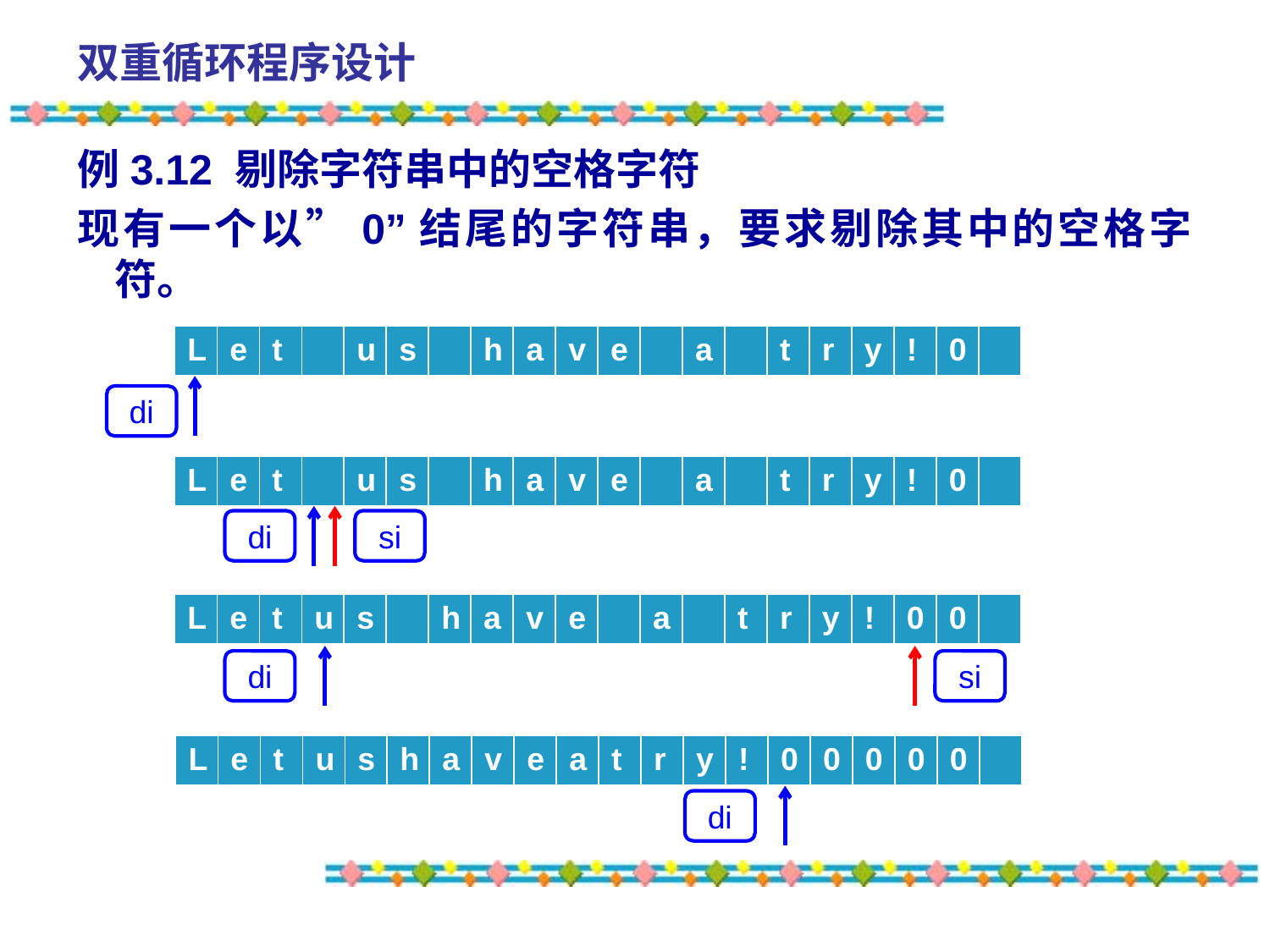

# 双重循环程序设计
例3.12 剔除字符串中的空格字符
现有一个以”0”结尾的字符串，要求剔除其中的空格字符。
| L | e | t |  | u | s |  | h | a | v | e |  | a |  | t | r | y | ! | 0 |  |
| --- | --- | --- | --- | --- | --- | --- | --- | --- | --- | --- | --- | --- | --- | --- | --- | --- | --- | --- | --- |
di
| L | e | t |  | u | s |  | h | a | v | e |  | a |  | t | r | y | ! | 0 |  |
| --- | --- | --- | --- | --- | --- | --- | --- | --- | --- | --- | --- | --- | --- | --- | --- | --- | --- | --- | --- |
di
si
| L | e | t | u | s |  | h | a | v | e |  | a |  | t | r | y | ! | 0 | 0 |  |
| --- | --- | --- | --- | --- | --- | --- | --- | --- | --- | --- | --- | --- | --- | --- | --- | --- | --- | --- | --- |
di
si
| L | e | t | u | s | h | a | v | e | a | t | r | y | ! | 0 | 0 | 0 | 0 | 0 |  |
| --- | --- | --- | --- | --- | --- | --- | --- | --- | --- | --- | --- | --- | --- | --- | --- | --- | --- | --- | --- |
di